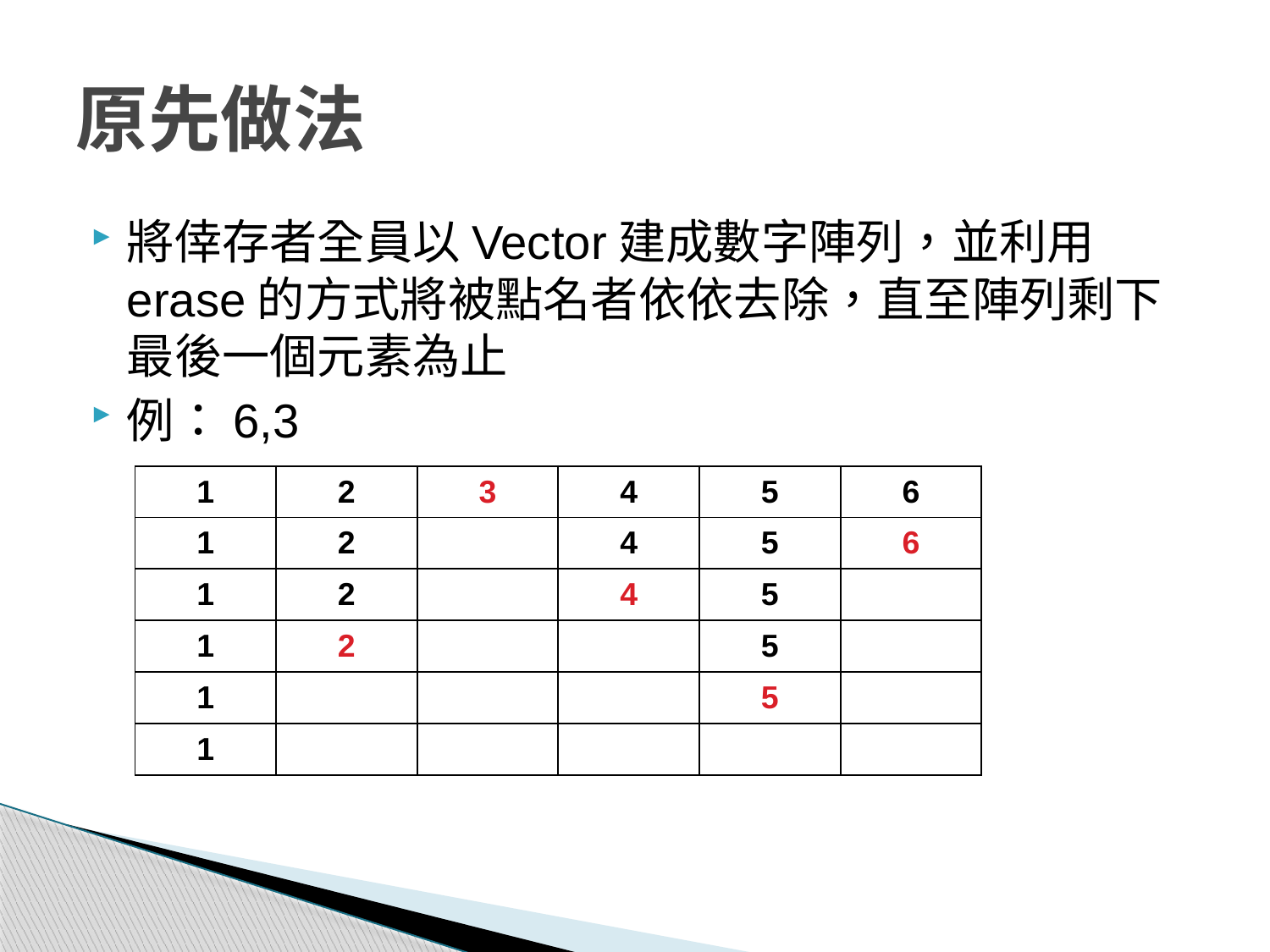

# 原先做法
將倖存者全員以Vector建成數字陣列，並利用erase的方式將被點名者依依去除，直至陣列剩下最後一個元素為止
例：6,3

| 1 | 2 | 3 | 4 | 5 | 6 |
| --- | --- | --- | --- | --- | --- |
| 1 | 2 |  | 4 | 5 | 6 |
| 1 | 2 |  | 4 | 5 |  |
| 1 | 2 |  |  | 5 |  |
| 1 |  |  |  | 5 |  |
| 1 |  |  |  |  |  |